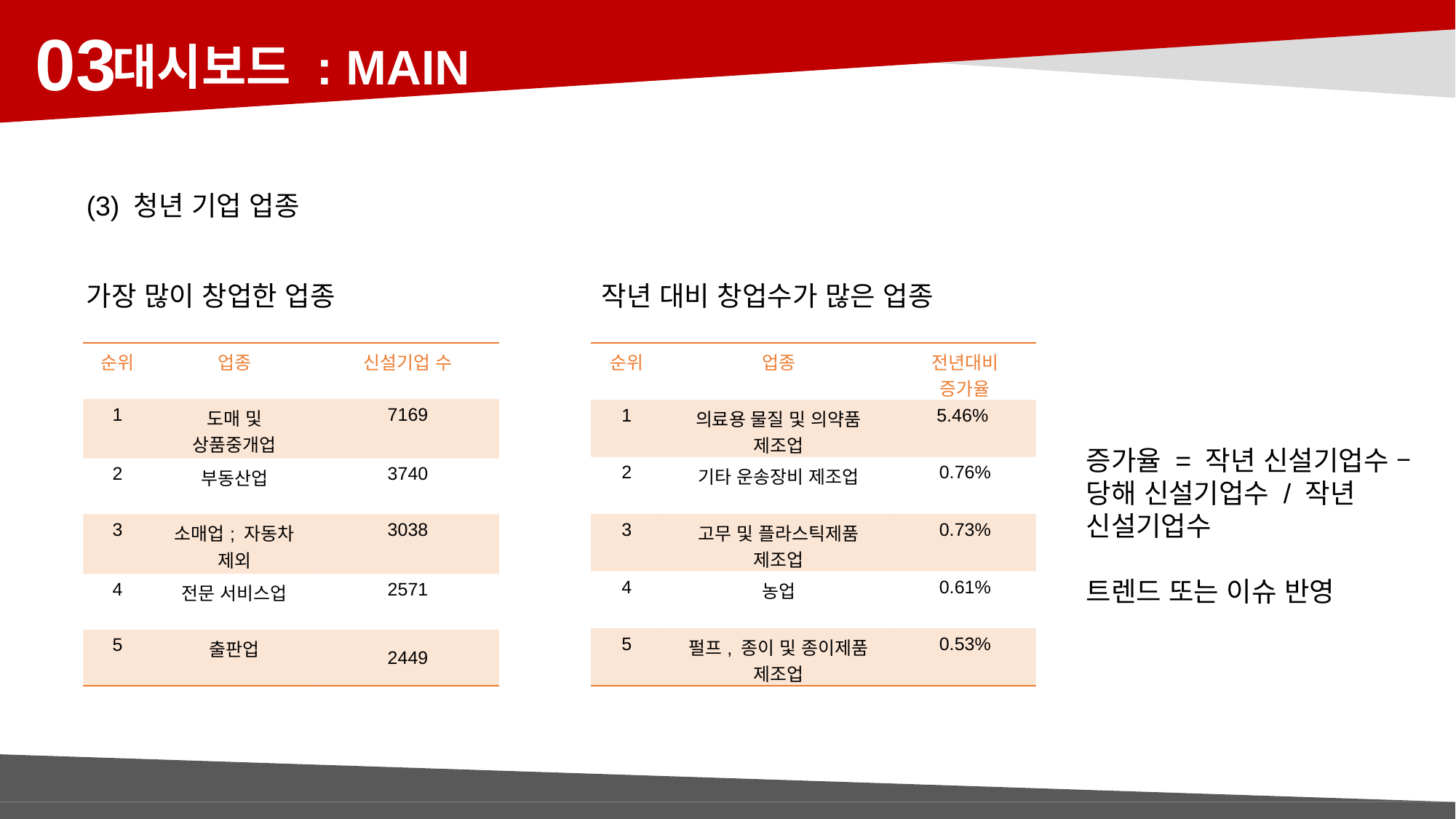

03
대시보드 : MAIN

(3) 청년 기업 업종
가장 많이 창업한 업종
작년 대비 창업수가 많은 업종
| 순위 | 업종 | 전년대비 증가율 |
| --- | --- | --- |
| 1 | 의료용 물질 및 의약품 제조업 | 5.46% |
| 2 | 기타 운송장비 제조업 | 0.76% |
| 3 | 고무 및 플라스틱제품 제조업 | 0.73% |
| 4 | 농업 | 0.61% |
| 5 | 펄프, 종이 및 종이제품 제조업 | 0.53% |
| 순위 | 업종 | 신설기업 수 |
| --- | --- | --- |
| 1 | 도매 및 상품중개업 | 7169 |
| 2 | 부동산업 | 3740 |
| 3 | 소매업; 자동차 제외 | 3038 |
| 4 | 전문 서비스업 | 2571 |
| 5 | 출판업 | 2449 |

증가율 = 작년 신설기업수 – 당해 신설기업수 / 작년 신설기업수

트렌드 또는 이슈 반영